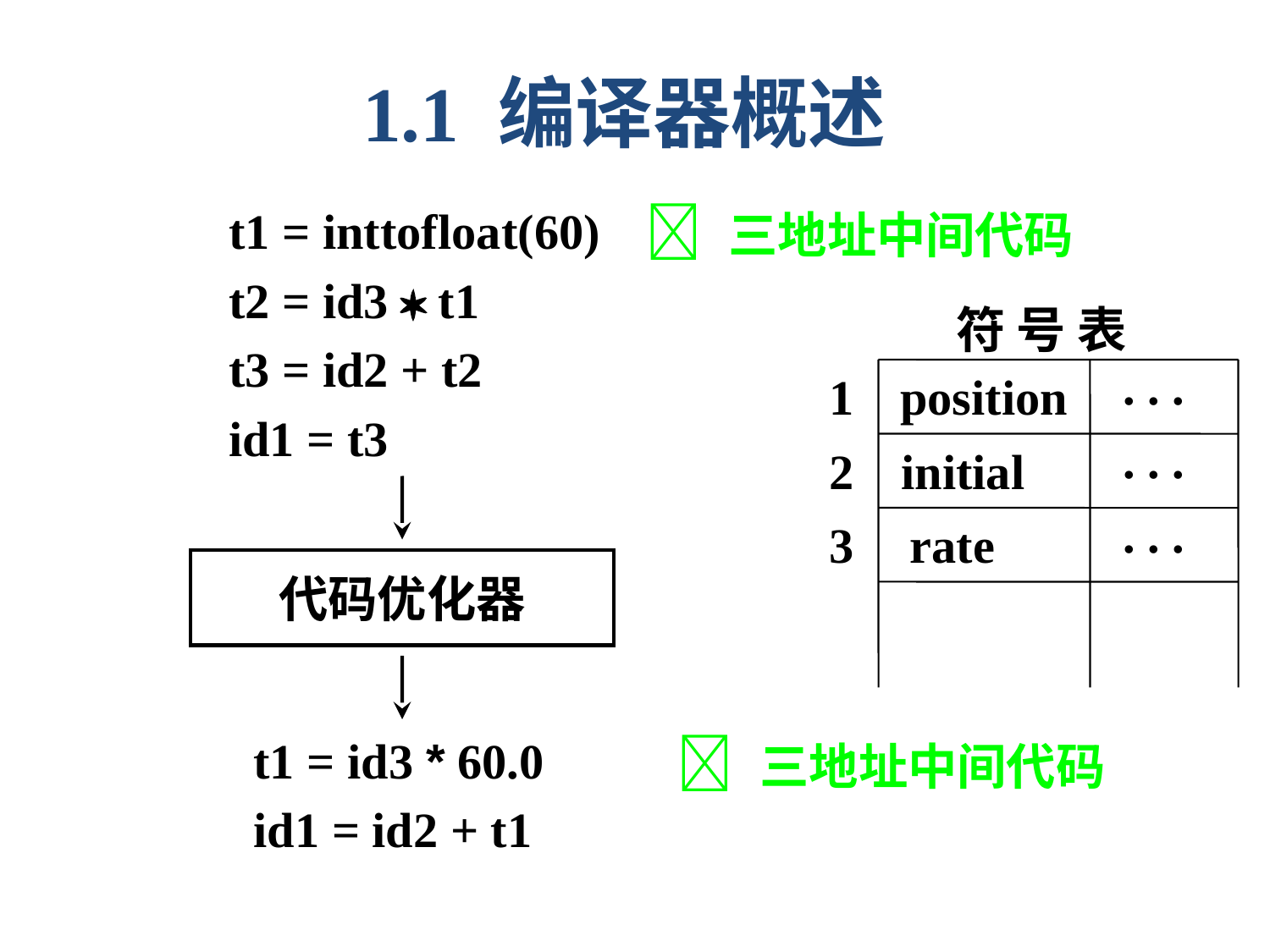

1.1 编译器概述
← 三地址中间代码
t1 = inttofloat(60)
t2 = id3 ∗ t1
t3 = id2 + t2
id1 = t3

代码优化器

t1 = id3 * 60.0
id1 = id2 + t1
符 号 表
. . .
1

position

. . .
2
initial

. . .
3
rate

← 三地址中间代码